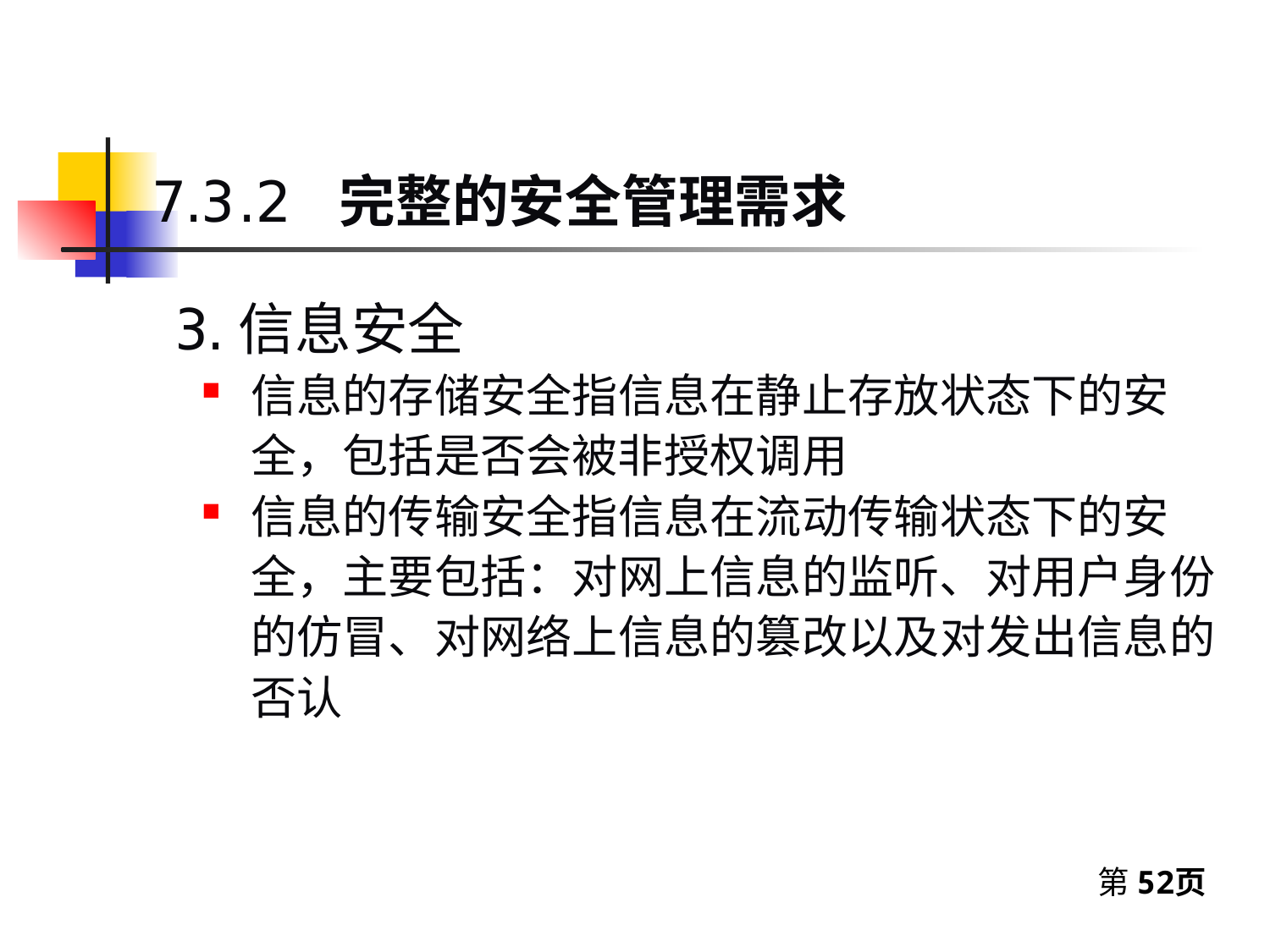

7.3.2  完整的安全管理需求
3.信息安全
信息的存储安全指信息在静止存放状态下的安全，包括是否会被非授权调用
信息的传输安全指信息在流动传输状态下的安全，主要包括：对网上信息的监听、对用户身份的仿冒、对网络上信息的篡改以及对发出信息的否认